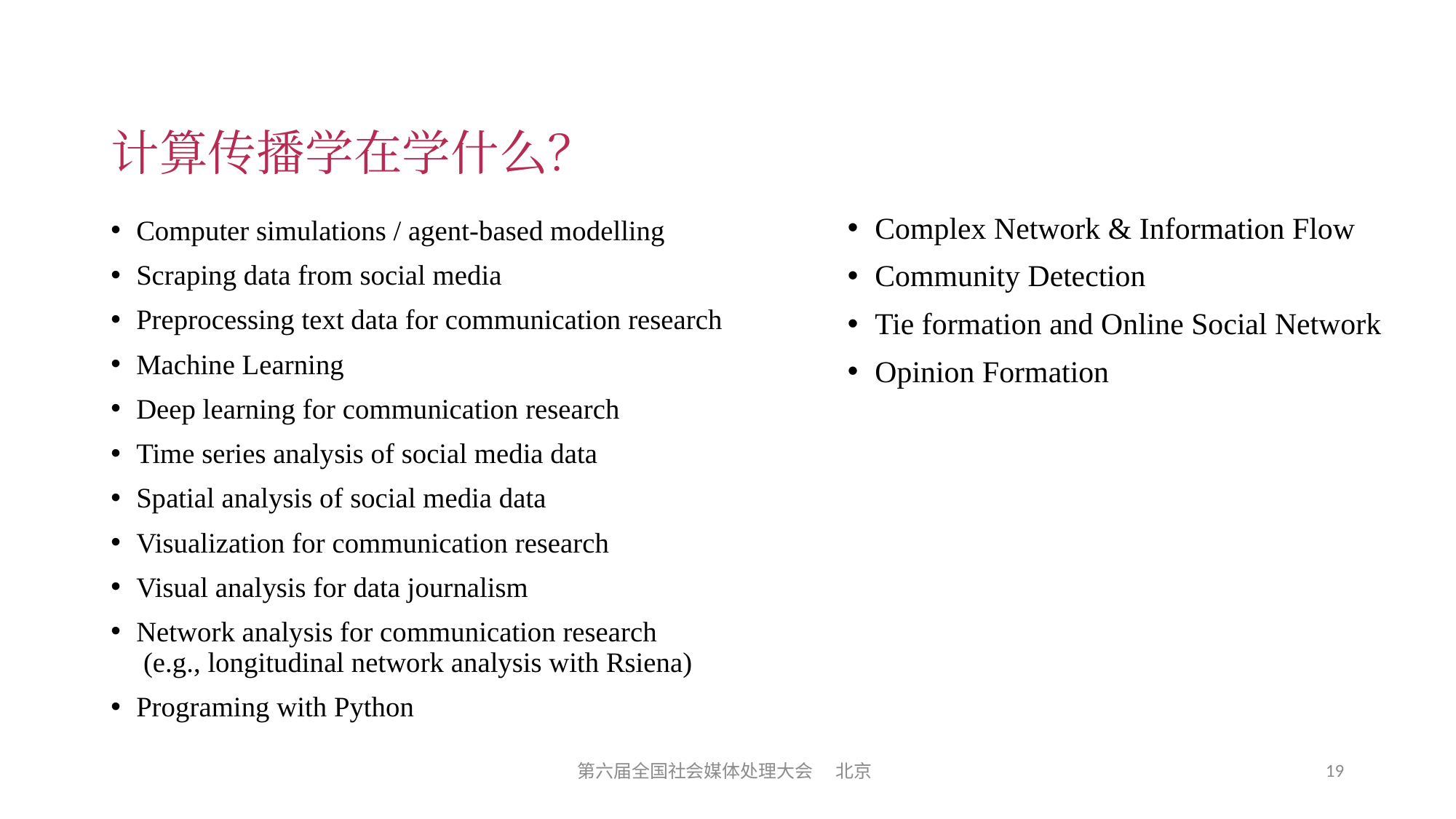

# 计算传播学在学什么？
Complex Network & Information Flow
Community Detection
Tie formation and Online Social Network
Opinion Formation

Computer simulations / agent-based modelling
Scraping data from social media
Preprocessing text data for communication research
Machine Learning
Deep learning for communication research
Time series analysis of social media data
Spatial analysis of social media data
Visualization for communication research
Visual analysis for data journalism
Network analysis for communication research
 (e.g., longitudinal network analysis with Rsiena)
Programing with Python

19
第六届全国社会媒体处理大会    北京